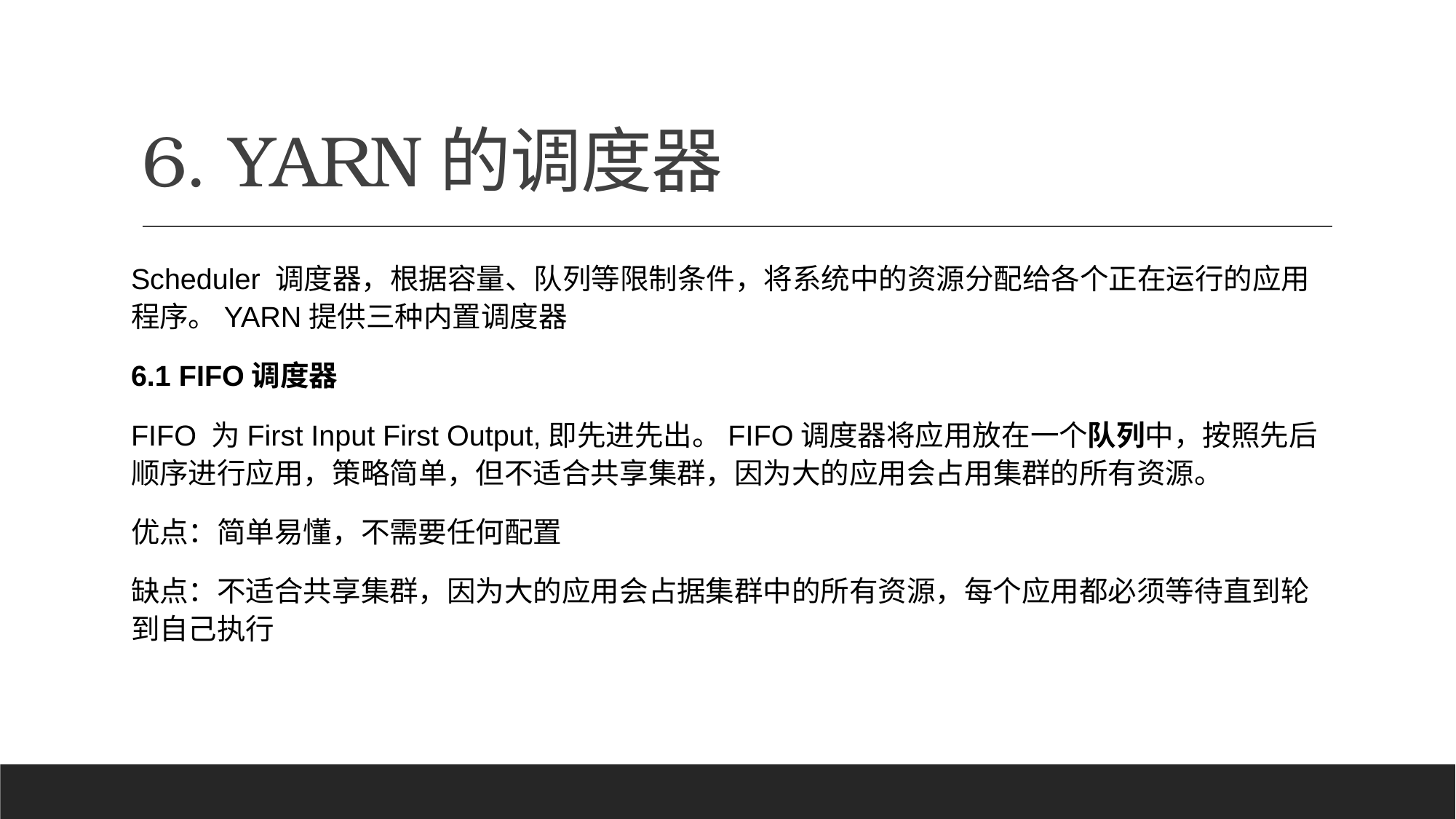

# 6. YARN的调度器
Scheduler 调度器，根据容量、队列等限制条件，将系统中的资源分配给各个正在运行的应用程序。YARN提供三种内置调度器
6.1 FIFO调度器
FIFO 为First Input First Output,即先进先出。FIFO调度器将应用放在一个队列中，按照先后顺序进行应用，策略简单，但不适合共享集群，因为大的应用会占用集群的所有资源。
优点：简单易懂，不需要任何配置
缺点：不适合共享集群，因为大的应用会占据集群中的所有资源，每个应用都必须等待直到轮到自己执行